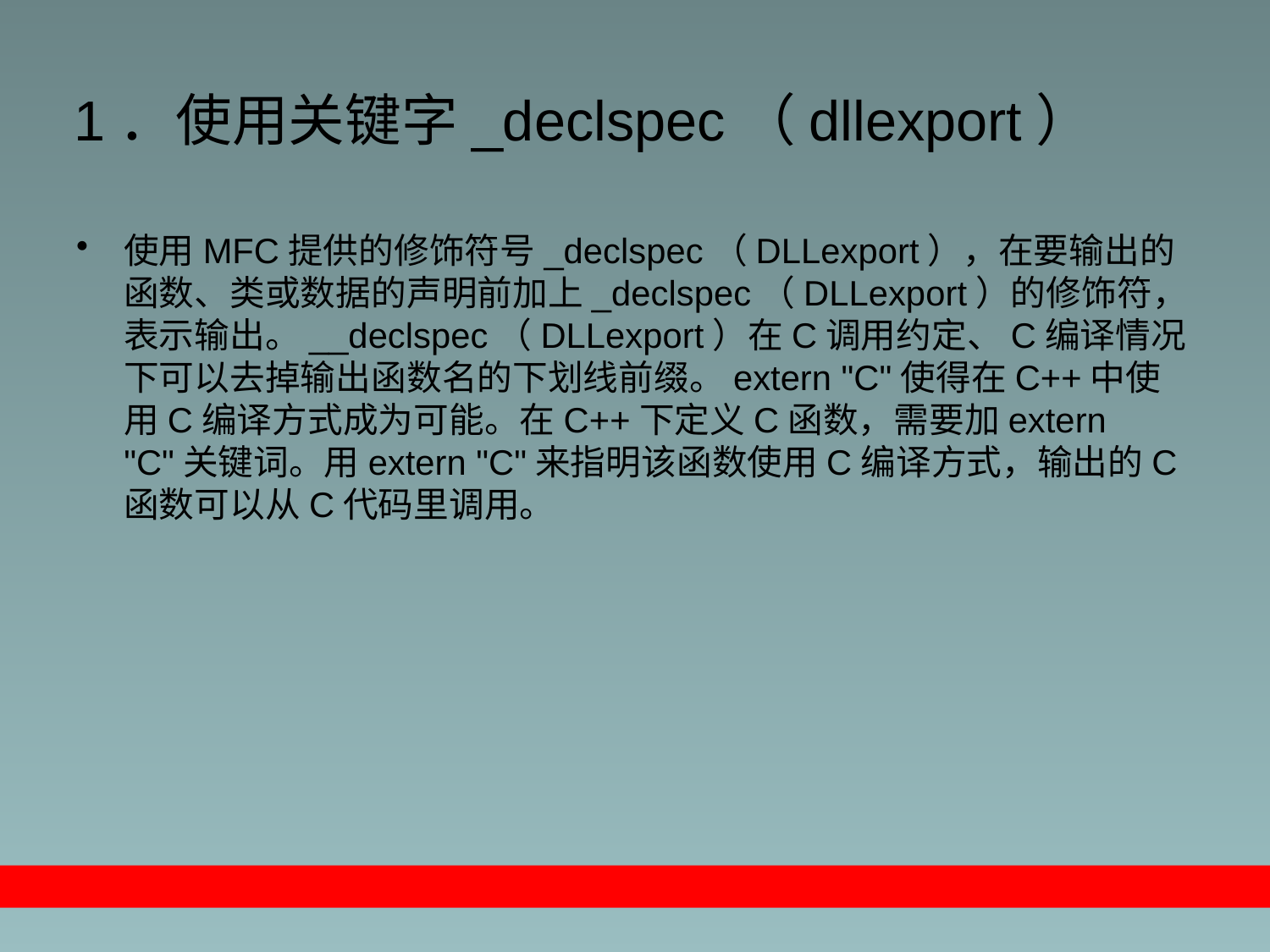

# 1．使用关键字_declspec（dllexport）
使用MFC提供的修饰符号_declspec（DLLexport），在要输出的函数、类或数据的声明前加上_declspec（DLLexport）的修饰符，表示输出。__declspec（DLLexport）在C调用约定、C编译情况下可以去掉输出函数名的下划线前缀。extern "C"使得在C++中使用C编译方式成为可能。在C++下定义C函数，需要加extern "C"关键词。用extern "C"来指明该函数使用C编译方式，输出的C函数可以从C代码里调用。